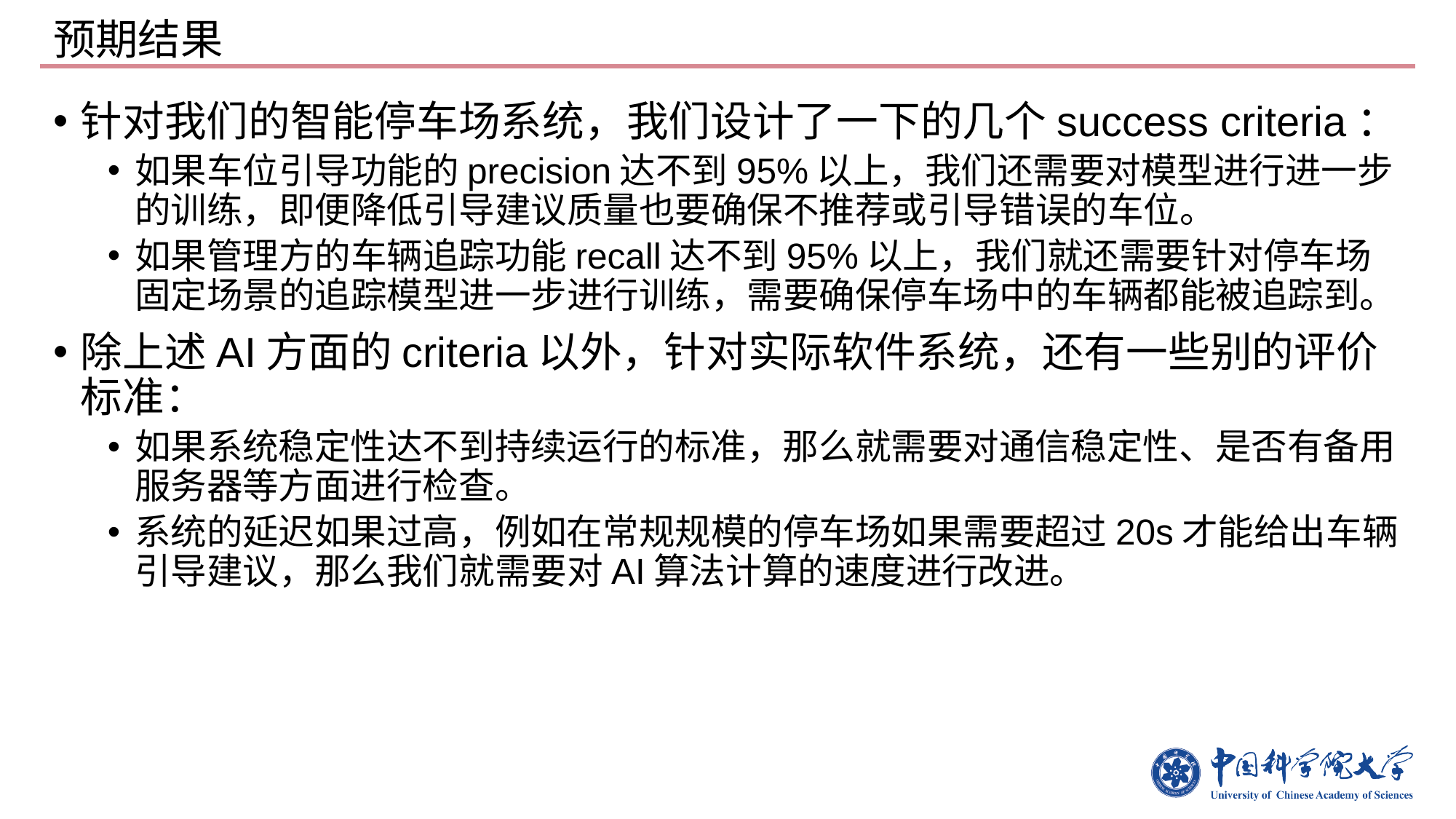

# 预期结果
针对我们的智能停车场系统，我们设计了一下的几个success criteria：
如果车位引导功能的precision达不到95%以上，我们还需要对模型进行进一步的训练，即便降低引导建议质量也要确保不推荐或引导错误的车位。
如果管理方的车辆追踪功能recall达不到95%以上，我们就还需要针对停车场固定场景的追踪模型进一步进行训练，需要确保停车场中的车辆都能被追踪到。
除上述AI方面的criteria以外，针对实际软件系统，还有一些别的评价标准：
如果系统稳定性达不到持续运行的标准，那么就需要对通信稳定性、是否有备用服务器等方面进行检查。
系统的延迟如果过高，例如在常规规模的停车场如果需要超过20s才能给出车辆引导建议，那么我们就需要对AI算法计算的速度进行改进。